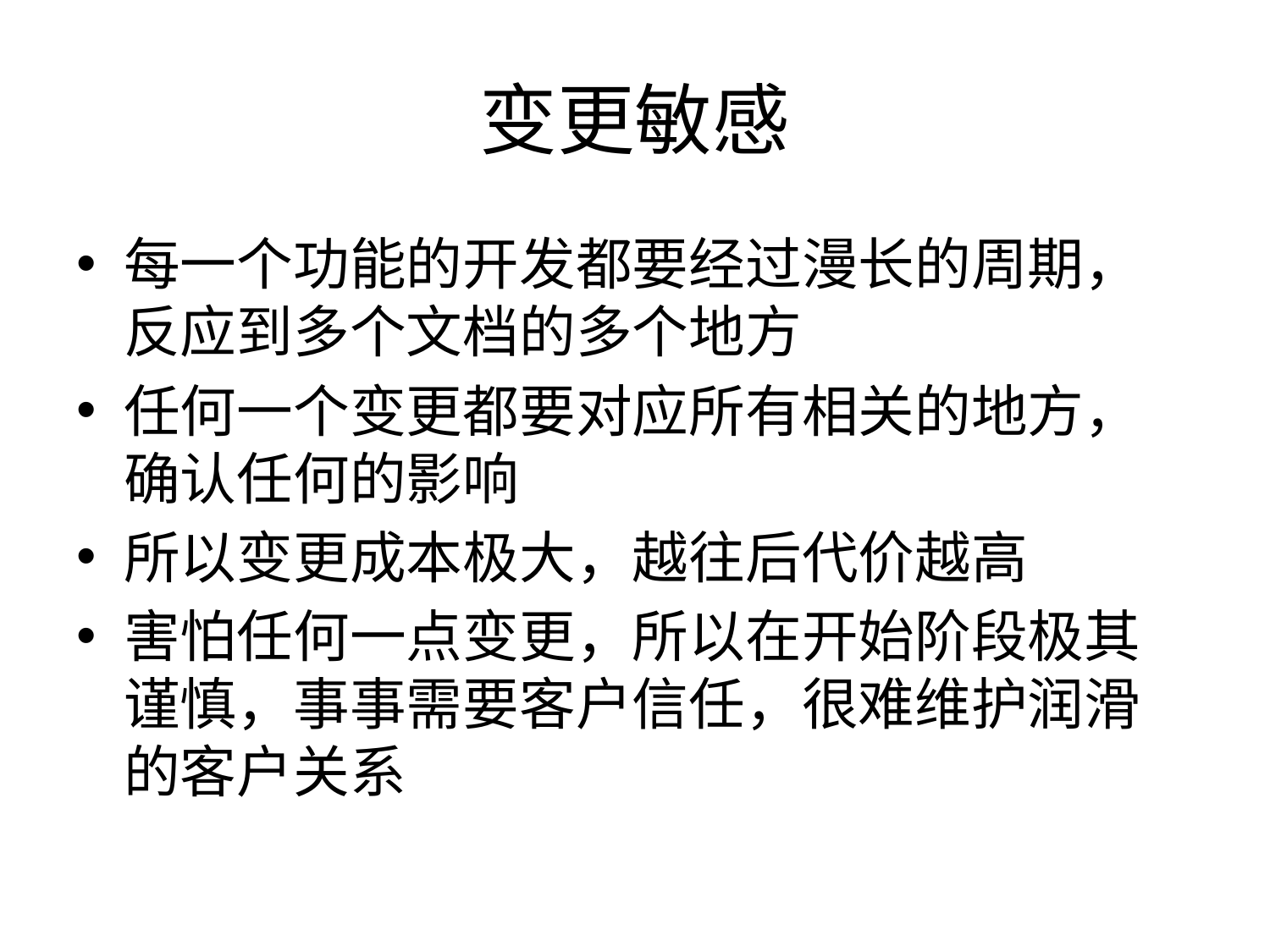

# 变更敏感
每一个功能的开发都要经过漫长的周期，反应到多个文档的多个地方
任何一个变更都要对应所有相关的地方，确认任何的影响
所以变更成本极大，越往后代价越高
害怕任何一点变更，所以在开始阶段极其谨慎，事事需要客户信任，很难维护润滑的客户关系